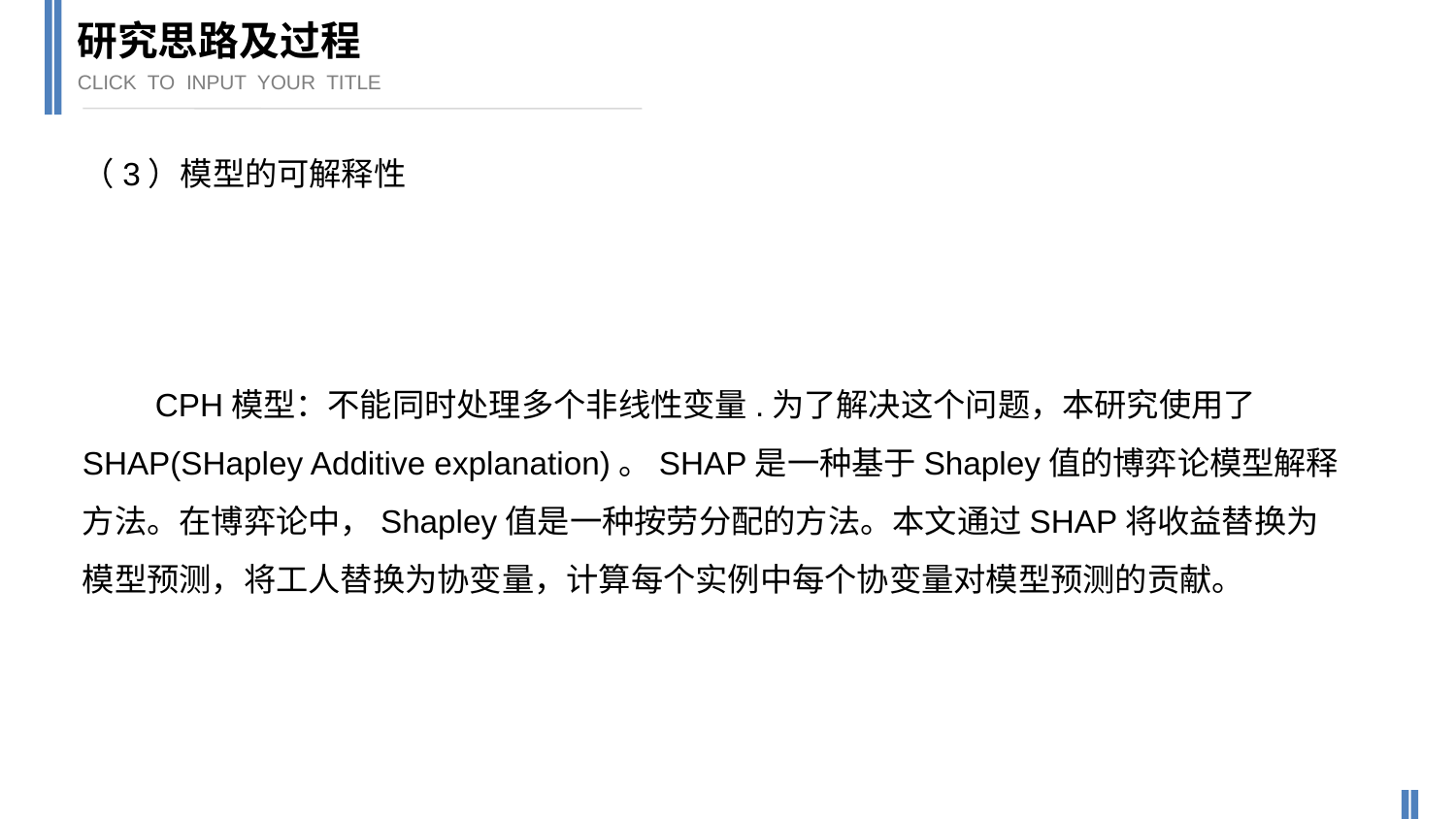

研究思路及过程
CLICK  TO  INPUT  YOUR  TITLE
（3）模型的可解释性
CPH模型：不能同时处理多个非线性变量.为了解决这个问题，本研究使用了SHAP(SHapley Additive explanation)。SHAP是一种基于Shapley值的博弈论模型解释方法。在博弈论中，Shapley值是一种按劳分配的方法。本文通过SHAP将收益替换为模型预测，将工人替换为协变量，计算每个实例中每个协变量对模型预测的贡献。